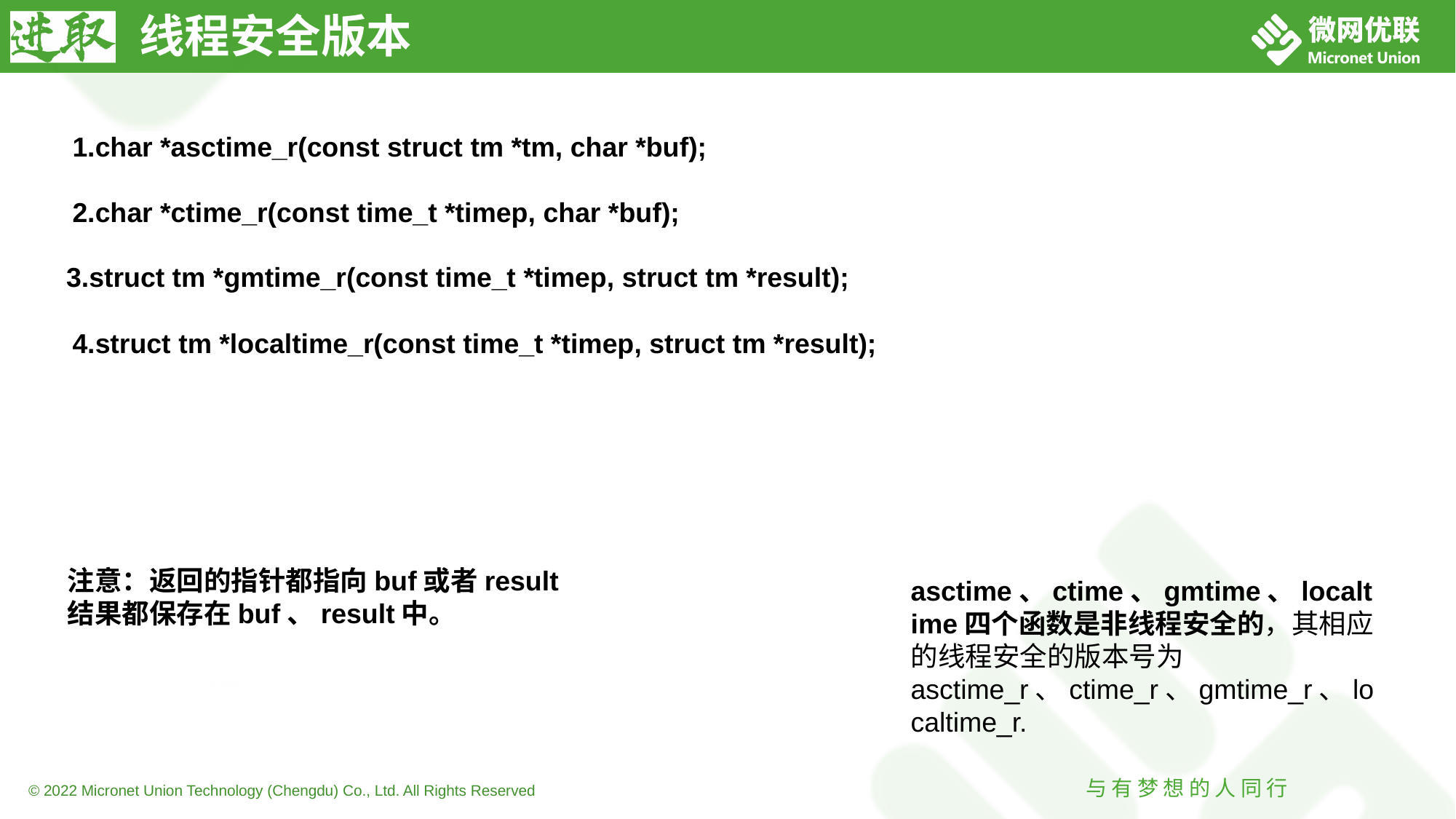

线程安全版本
1.char *asctime_r(const struct tm *tm, char *buf);
2.char *ctime_r(const time_t *timep, char *buf);
 3.struct tm *gmtime_r(const time_t *timep, struct tm *result);
4.struct tm *localtime_r(const time_t *timep, struct tm *result);
注意：返回的指针都指向buf或者result
结果都保存在buf、result中。
asctime、ctime、gmtime、localtime四个函数是非线程安全的，其相应的线程安全的版本号为asctime_r、ctime_r、gmtime_r、localtime_r.